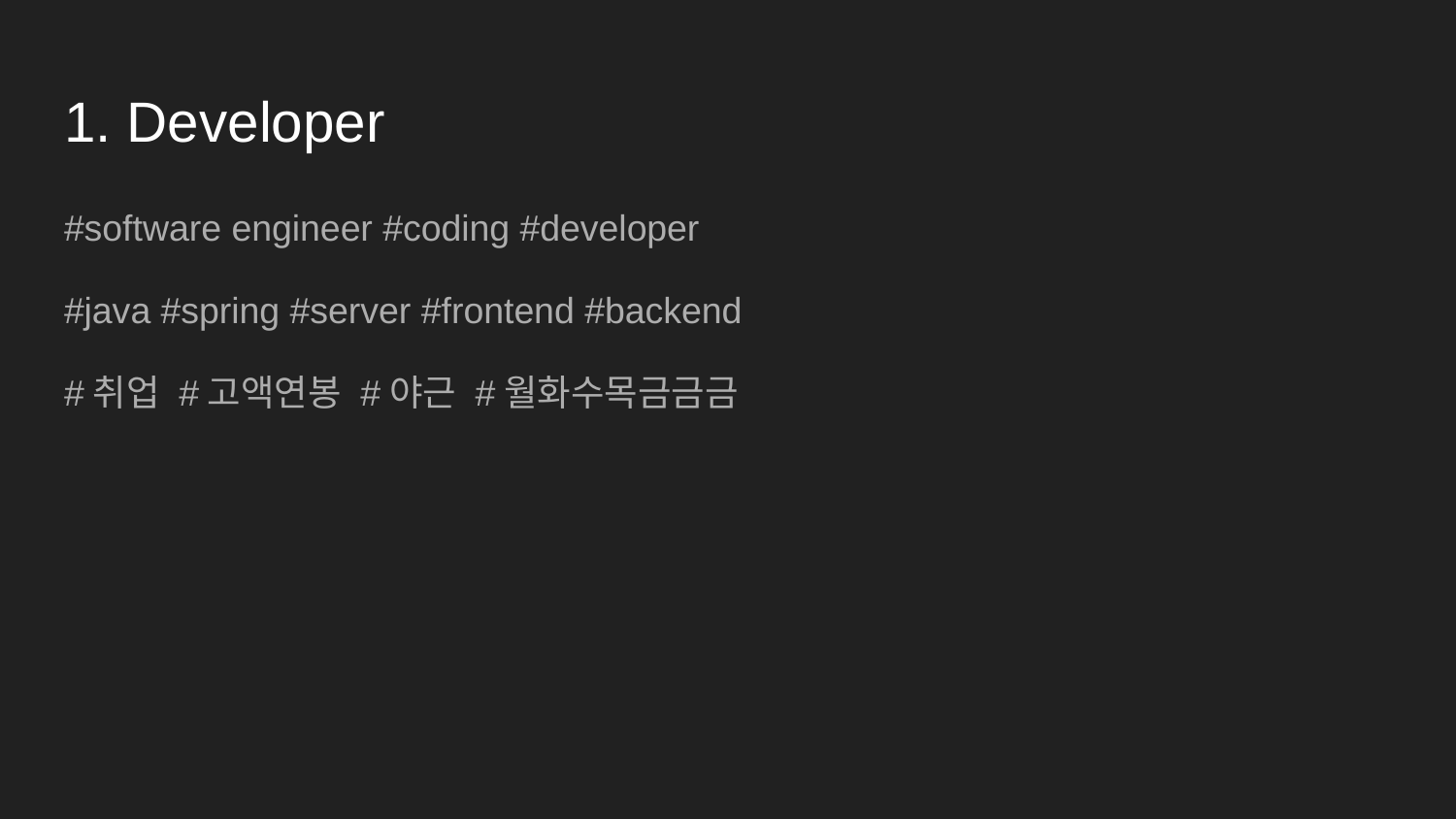

# 1. Developer
#software engineer #coding #developer
#java #spring #server #frontend #backend
#취업 #고액연봉 #야근 #월화수목금금금